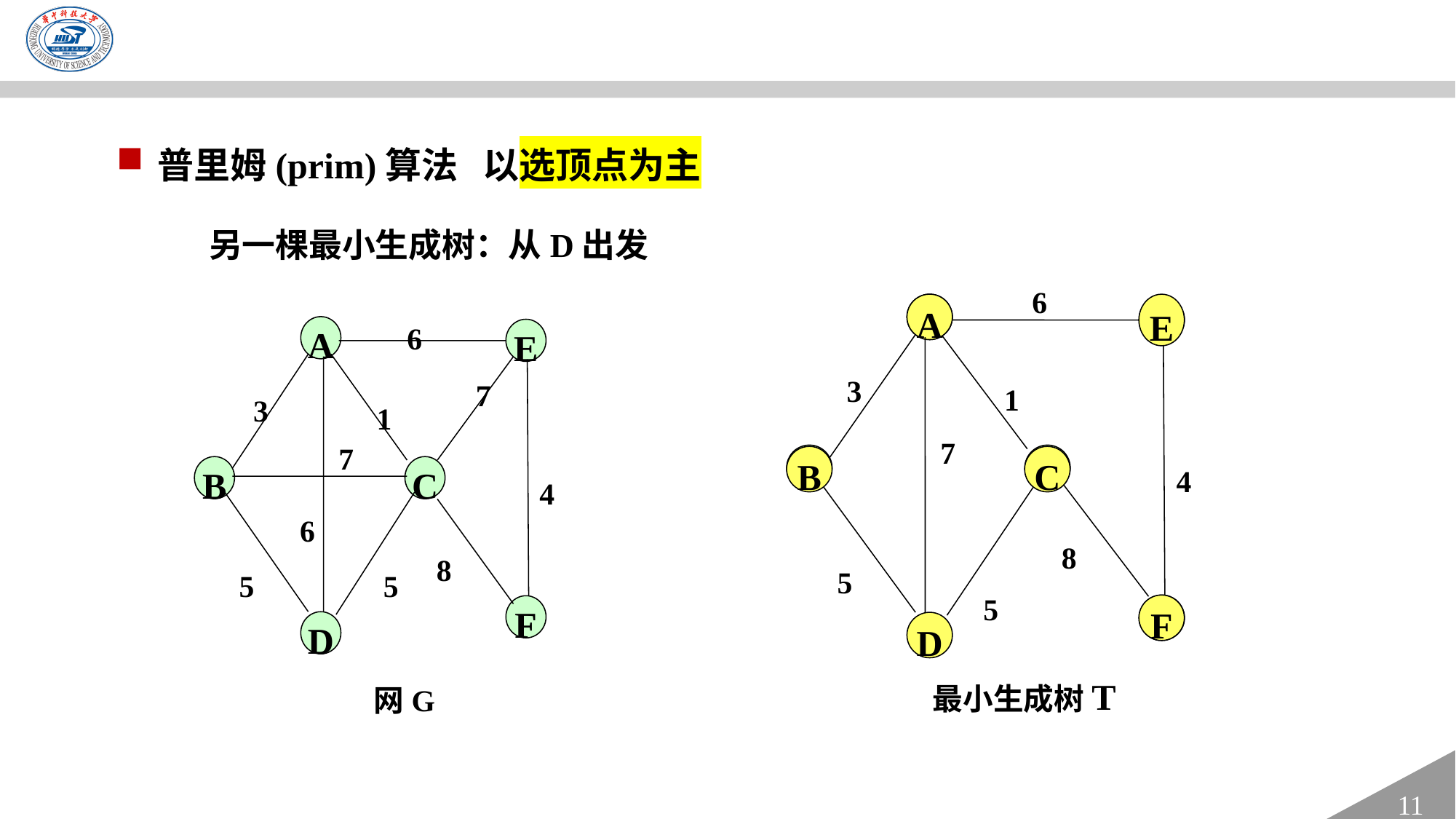

普里姆(prim)算法   以选顶点为主

     另一棵最小生成树：从D出发
6
A
A
E
E
6
A
E

7
3
1
7
B
C
4

6
8
5
5
F
D
网G

3
1
7
B
C
B
C
4

8
5
5
F
F
D
最小生成树T